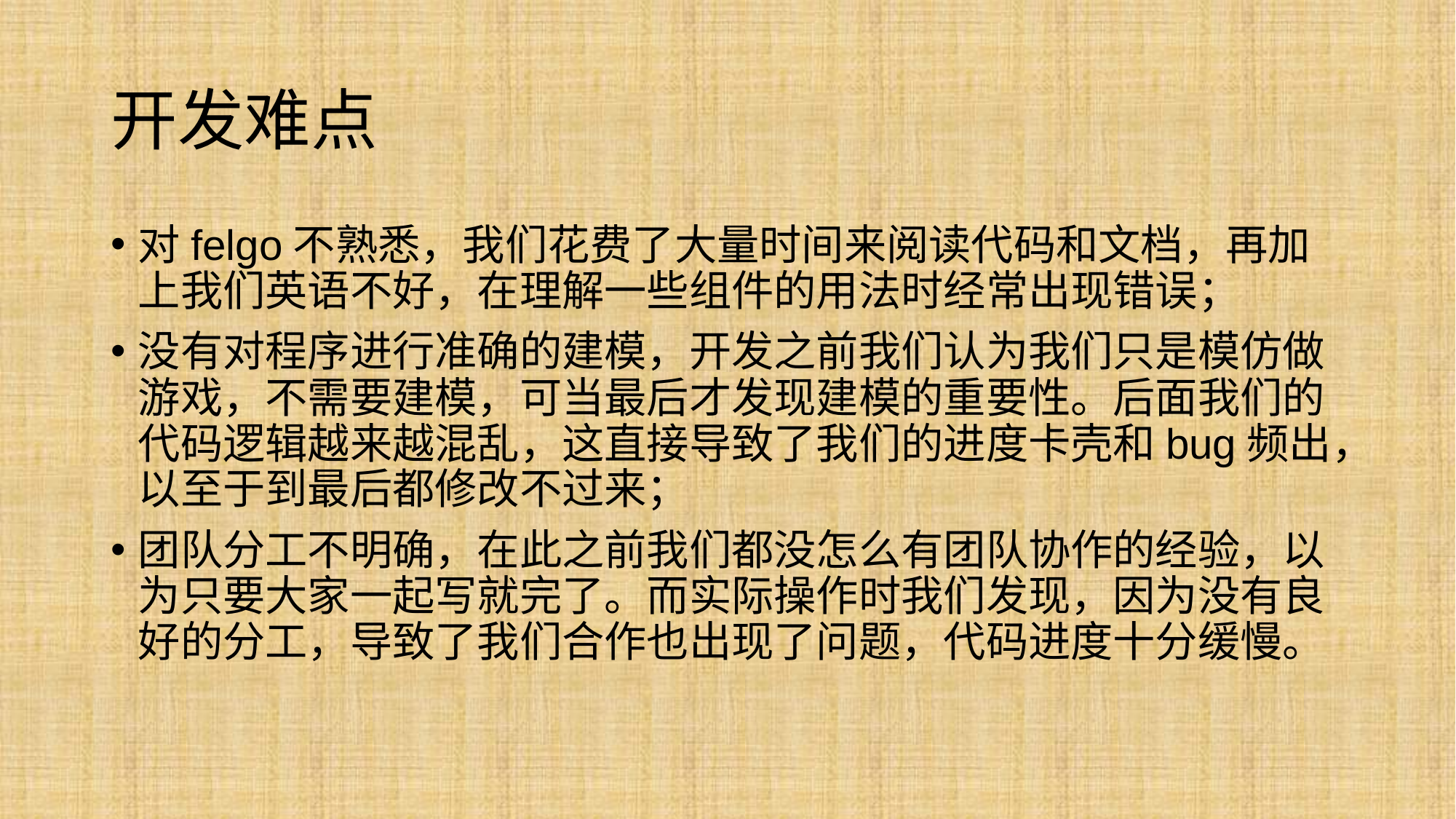

# 开发难点
对felgo不熟悉，我们花费了大量时间来阅读代码和文档，再加上我们英语不好，在理解一些组件的用法时经常出现错误；
没有对程序进行准确的建模，开发之前我们认为我们只是模仿做游戏，不需要建模，可当最后才发现建模的重要性。后面我们的代码逻辑越来越混乱，这直接导致了我们的进度卡壳和bug频出，以至于到最后都修改不过来；
团队分工不明确，在此之前我们都没怎么有团队协作的经验，以为只要大家一起写就完了。而实际操作时我们发现，因为没有良好的分工，导致了我们合作也出现了问题，代码进度十分缓慢。